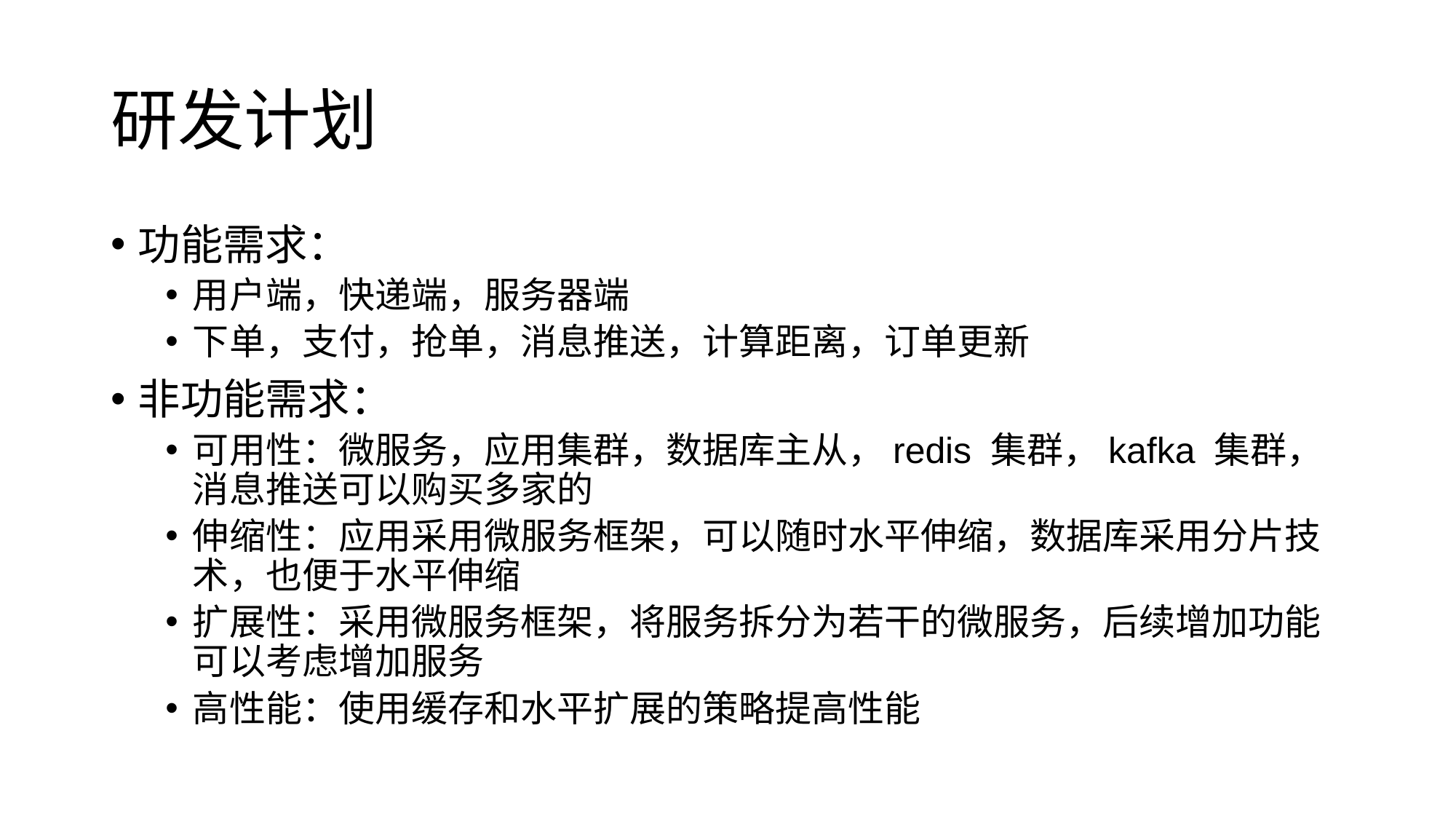

# 研发计划
功能需求：
用户端，快递端，服务器端
下单，支付，抢单，消息推送，计算距离，订单更新
非功能需求：
可用性：微服务，应用集群，数据库主从，redis 集群，kafka 集群，消息推送可以购买多家的
伸缩性：应用采用微服务框架，可以随时水平伸缩，数据库采用分片技术，也便于水平伸缩
扩展性：采用微服务框架，将服务拆分为若干的微服务，后续增加功能可以考虑增加服务
高性能：使用缓存和水平扩展的策略提高性能